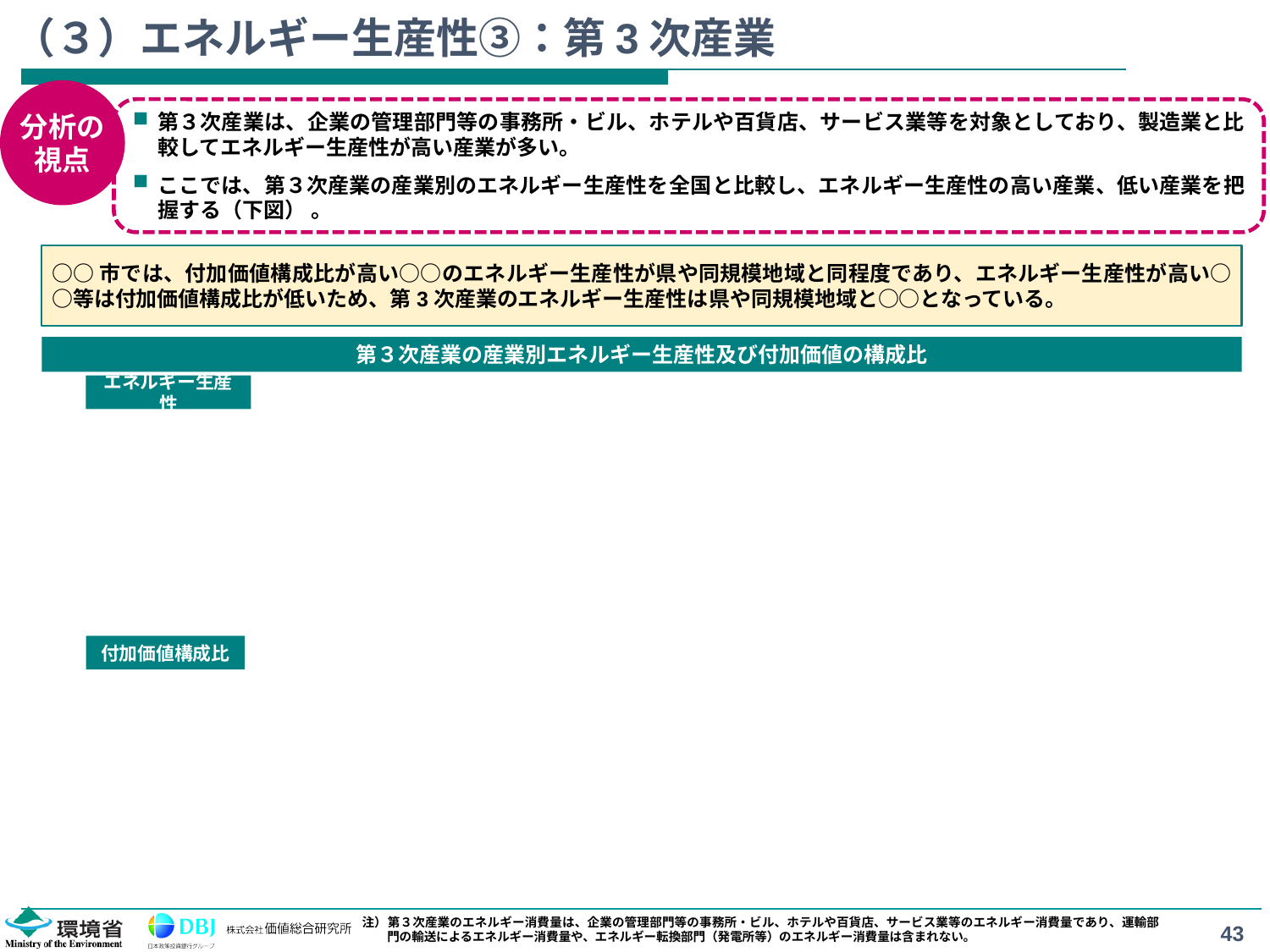

# （３）エネルギー生産性③：第3次産業
分析の
視点
第３次産業は、企業の管理部門等の事務所・ビル、ホテルや百貨店、サービス業等を対象としており、製造業と比較してエネルギー生産性が高い産業が多い。
ここでは、第３次産業の産業別のエネルギー生産性を全国と比較し、エネルギー生産性の高い産業、低い産業を把握する（下図） 。
○○市では、付加価値構成比が高い○○のエネルギー生産性が県や同規模地域と同程度であり、エネルギー生産性が高い○○等は付加価値構成比が低いため、第3次産業のエネルギー生産性は県や同規模地域と○○となっている。
第３次産業の産業別エネルギー生産性及び付加価値の構成比
エネルギー生産性
付加価値構成比
注）	第３次産業のエネルギー消費量は、企業の管理部門等の事務所・ビル、ホテルや百貨店、サービス業等のエネルギー消費量であり、運輸部門の輸送によるエネルギー消費量や、エネルギー転換部門（発電所等）のエネルギー消費量は含まれない。
43